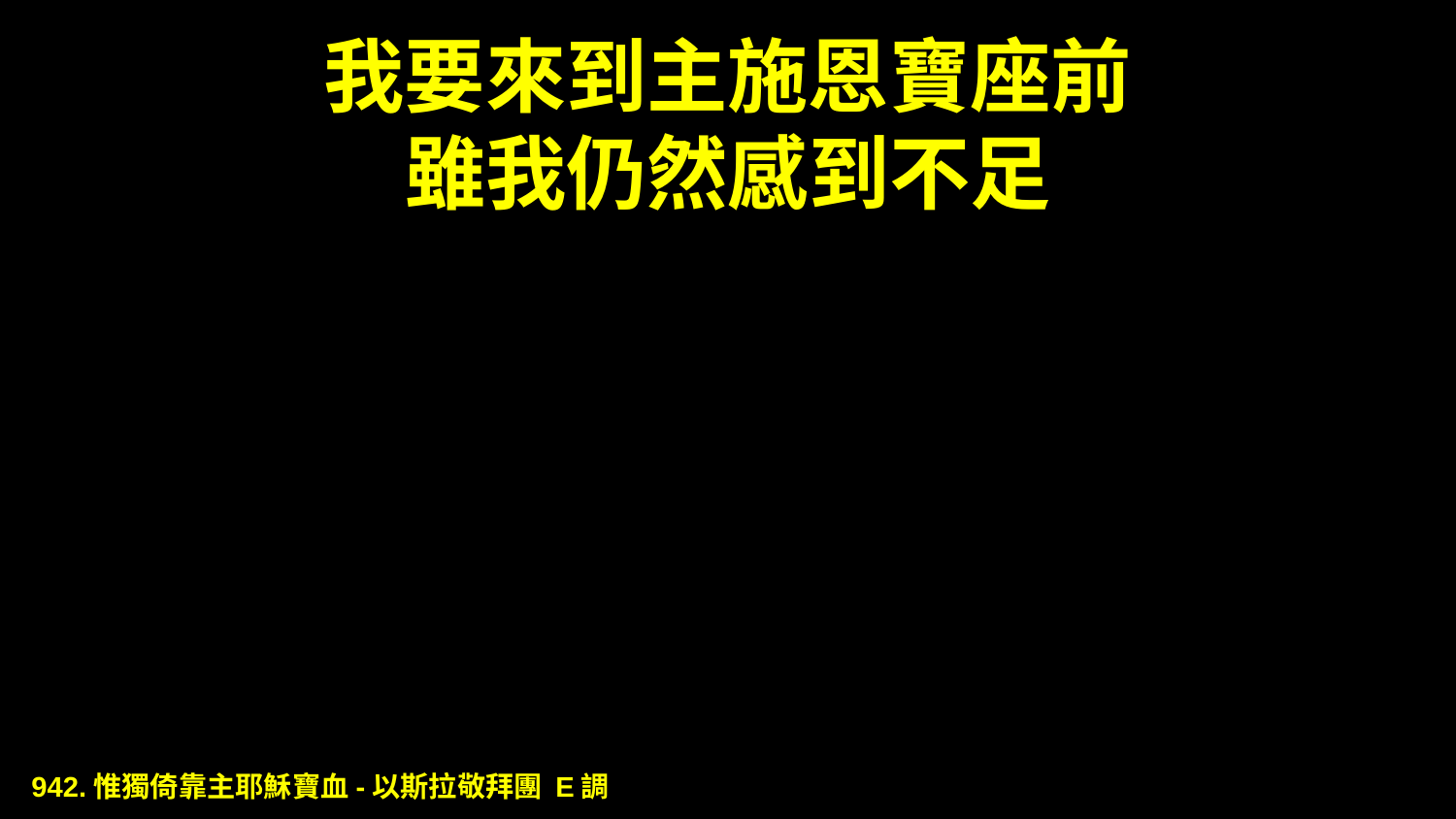

# 我要來到主施恩寶座前 雖我仍然感到不足
942.惟獨倚靠主耶穌寶血-以斯拉敬拜團 E調